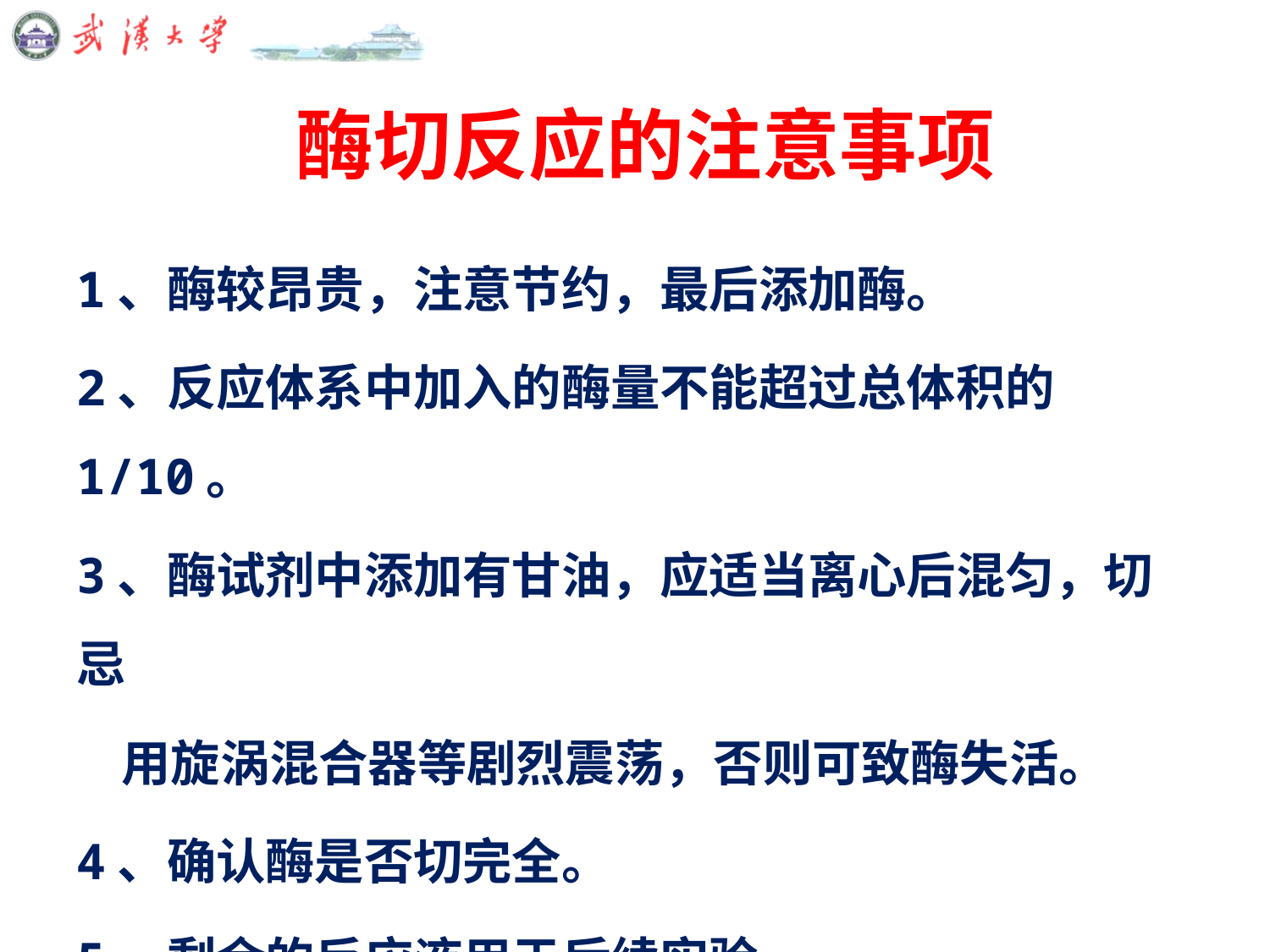

# 酶切反应的注意事项
1、酶较昂贵，注意节约，最后添加酶。
2、反应体系中加入的酶量不能超过总体积的1/10。
3、酶试剂中添加有甘油，应适当离心后混匀，切忌
   用旋涡混合器等剧烈震荡，否则可致酶失活。
4、确认酶是否切完全。
5、剩余的反应液用于后续实验。